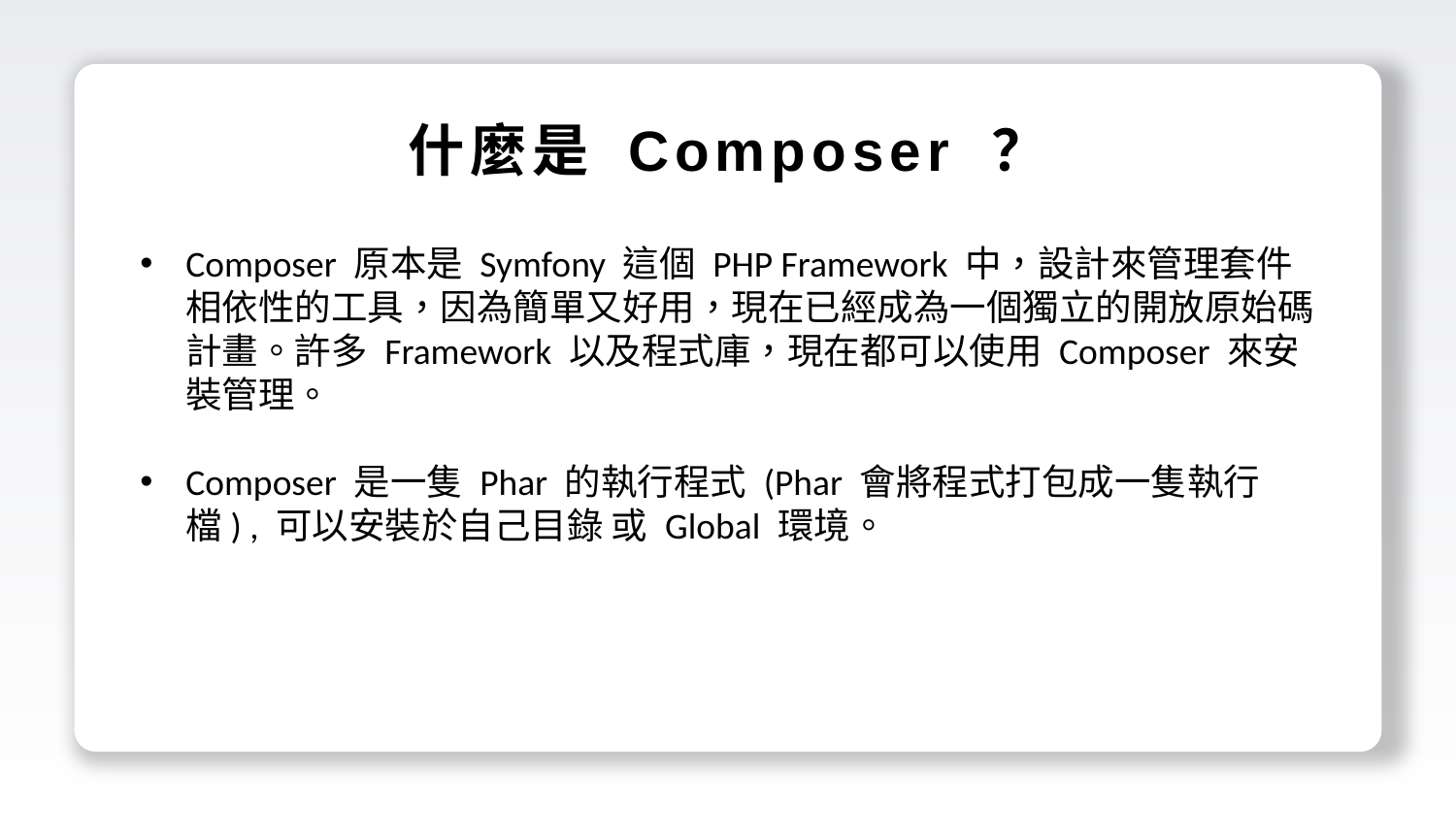

什麼是 Composer ？
Composer 原本是 Symfony 這個 PHP Framework 中，設計來管理套件相依性的工具，因為簡單又好用，現在已經成為一個獨立的開放原始碼計畫。許多 Framework 以及程式庫，現在都可以使用 Composer 來安裝管理。

Composer 是一隻 Phar 的執行程式 (Phar 會將程式打包成一隻執行檔) , 可以安裝於自己目錄 或 Global 環境。